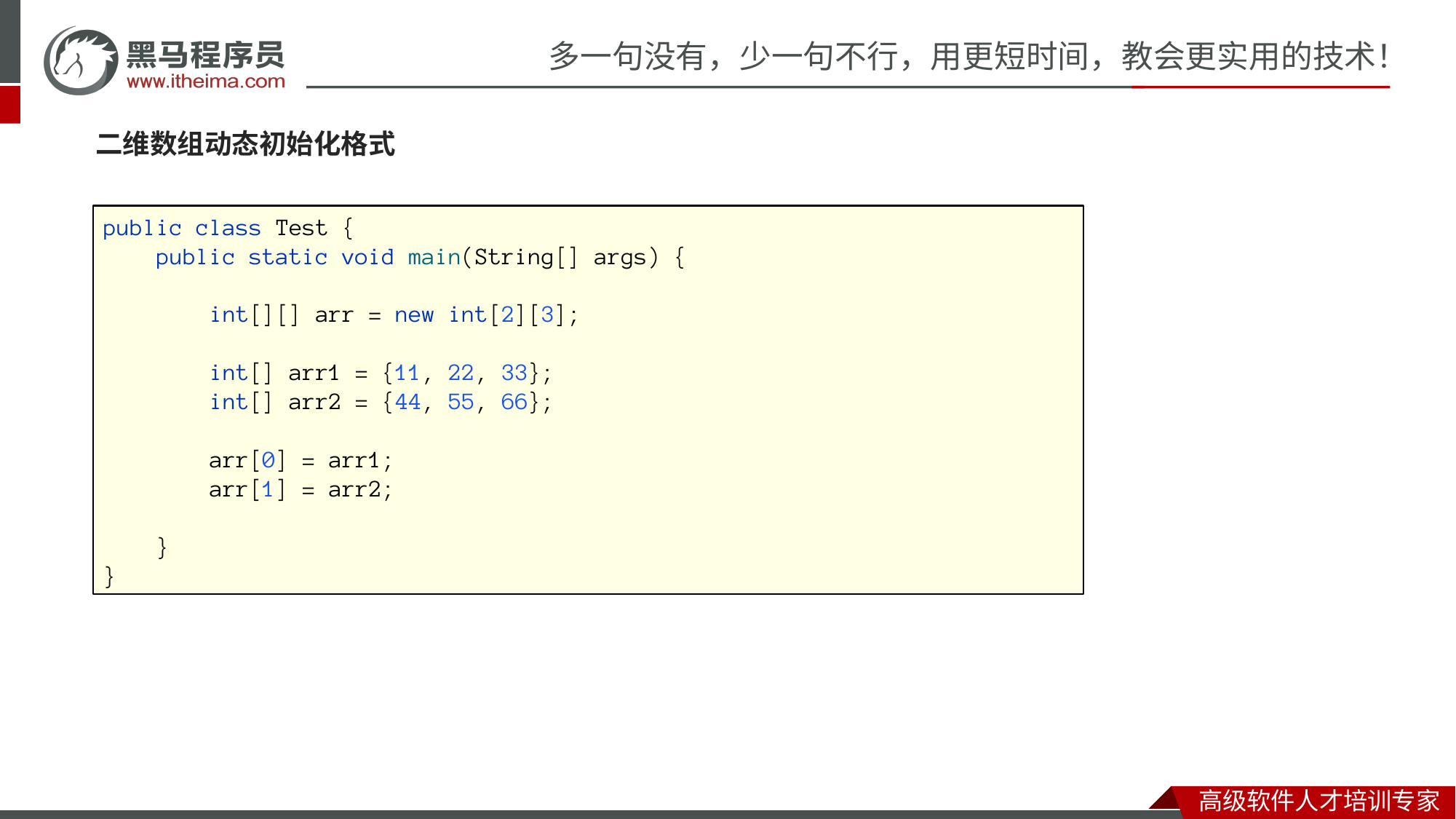

#
二维数组动态初始化格式
public class Test {
    public static void main(String[] args) {
        int[][] arr = new int[2][3];
        int[] arr1 = {11, 22, 33};
        int[] arr2 = {44, 55, 66};
        arr[0] = arr1;
        arr[1] = arr2;
    }
}